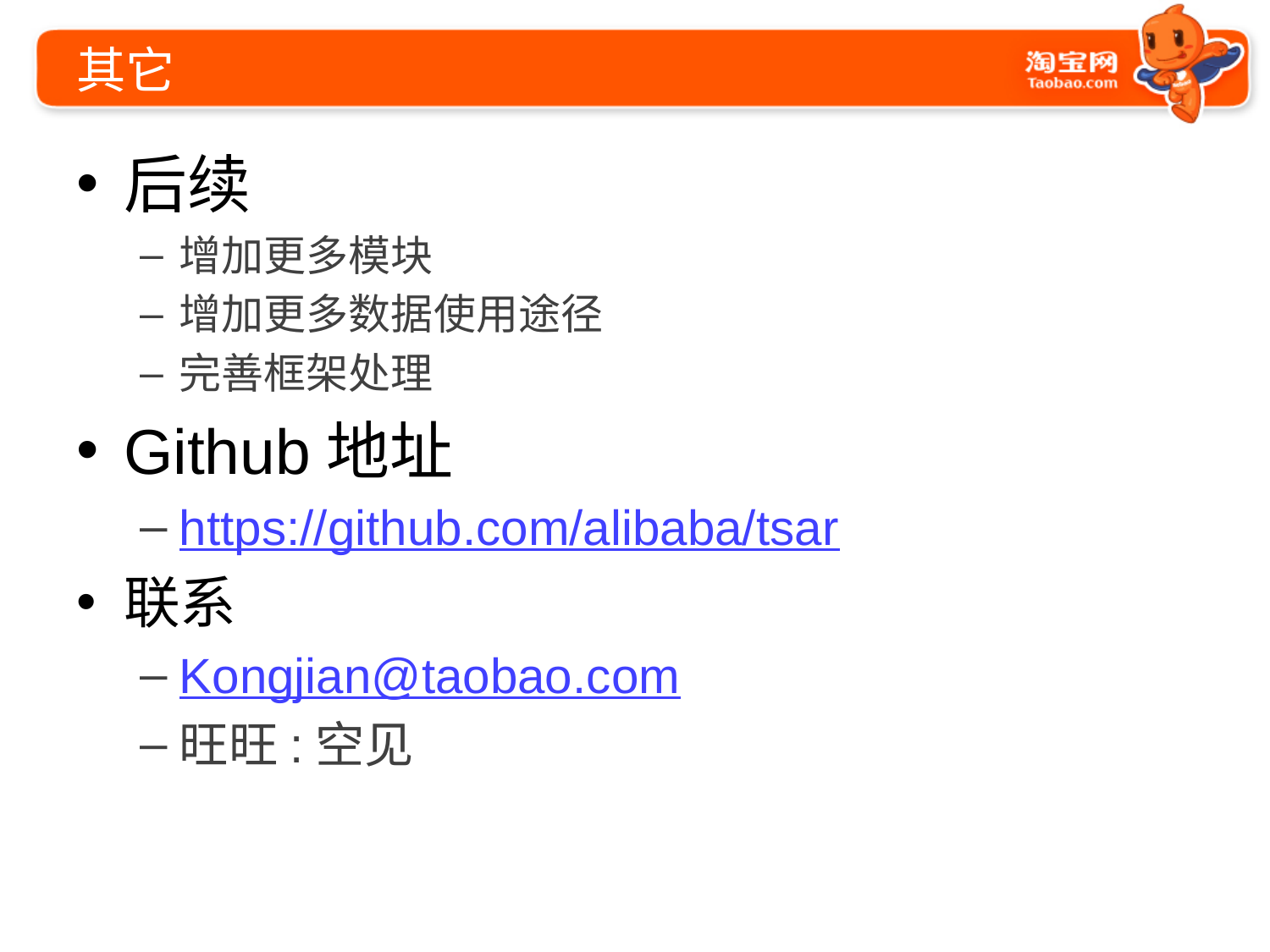

# 其它
后续
增加更多模块
增加更多数据使用途径
完善框架处理
Github地址
https://github.com/alibaba/tsar
联系
Kongjian@taobao.com
旺旺:空见